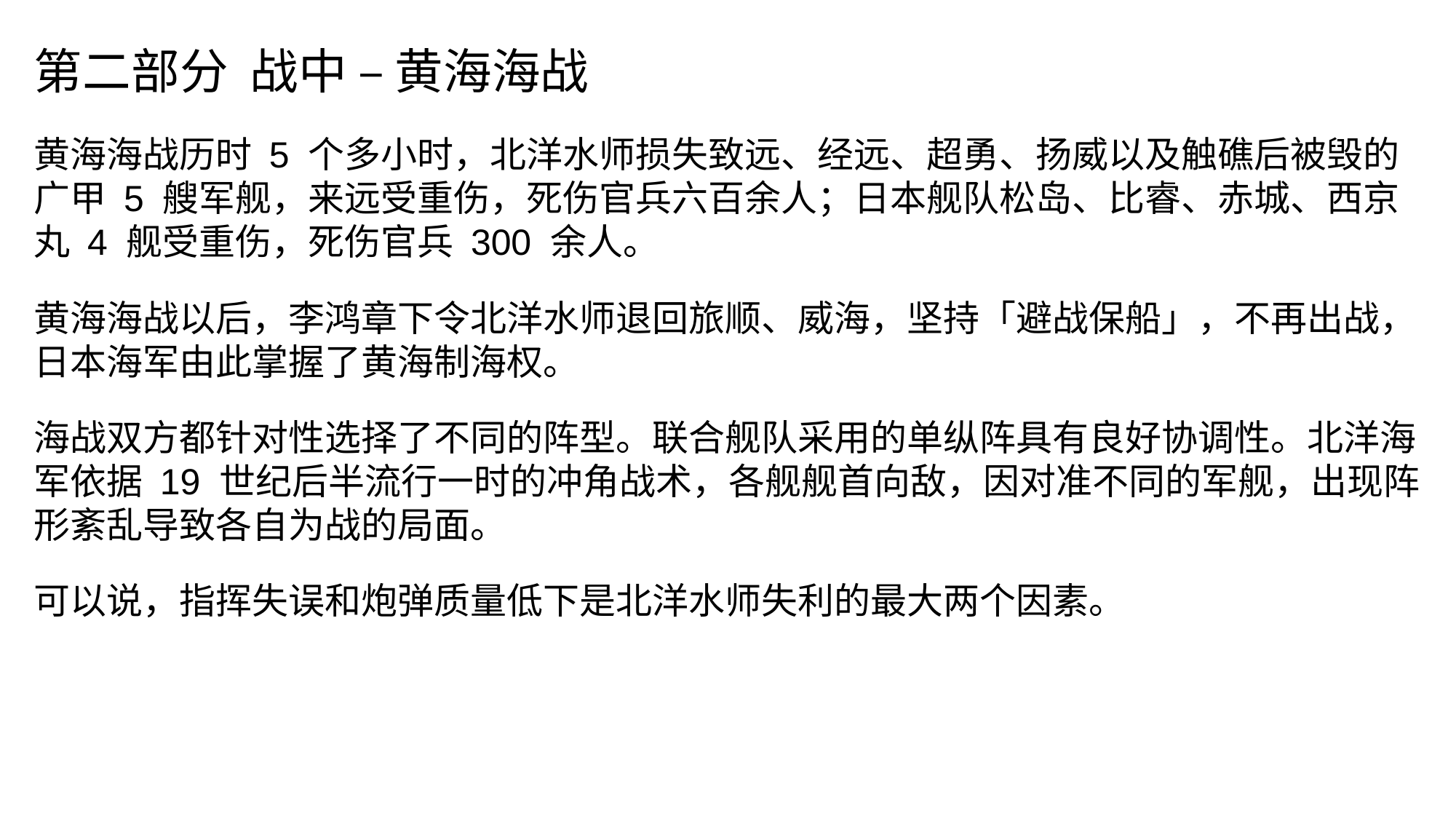

第二部分  战中 – 黄海海战
黄海海战历时 5 个多小时，北洋水师损失致远、经远、超勇、扬威以及触礁后被毁的广甲 5 艘军舰，来远受重伤，死伤官兵六百余人；日本舰队松岛、比睿、赤城、西京丸 4 舰受重伤，死伤官兵 300 余人。
黄海海战以后，李鸿章下令北洋水师退回旅顺、威海，坚持「避战保船」，不再出战，日本海军由此掌握了黄海制海权。
海战双方都针对性选择了不同的阵型。联合舰队采用的单纵阵具有良好协调性。北洋海军依据 19 世纪后半流行一时的冲角战术，各舰舰首向敌，因对准不同的军舰，出现阵形紊乱导致各自为战的局面。
可以说，指挥失误和炮弹质量低下是北洋水师失利的最大两个因素。